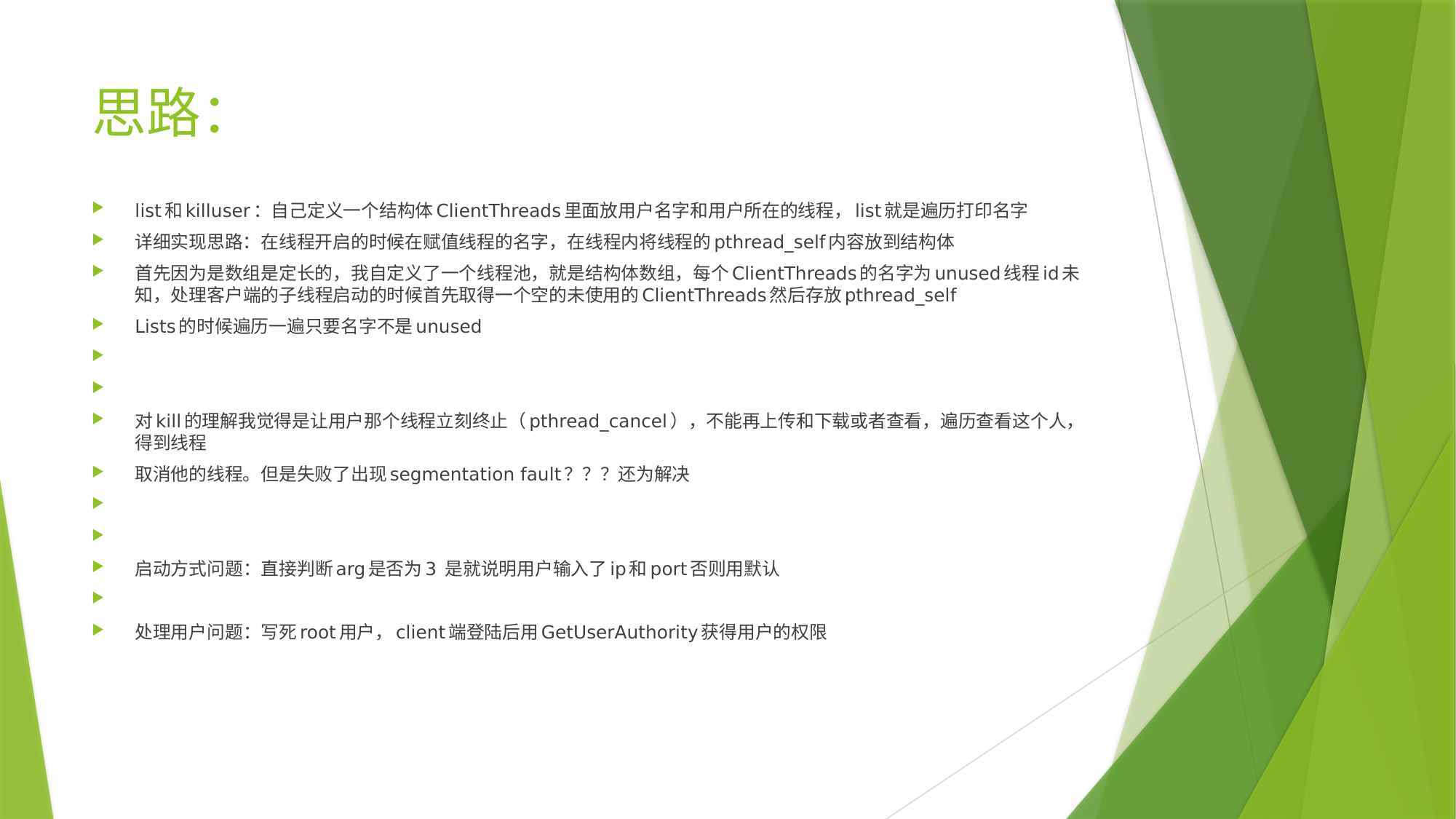

# 思路：
list和killuser：自己定义一个结构体ClientThreads里面放用户名字和用户所在的线程，list就是遍历打印名字
详细实现思路：在线程开启的时候在赋值线程的名字，在线程内将线程的pthread_self内容放到结构体
首先因为是数组是定长的，我自定义了一个线程池，就是结构体数组，每个ClientThreads的名字为unused线程id未知，处理客户端的子线程启动的时候首先取得一个空的未使用的ClientThreads然后存放pthread_self
Lists的时候遍历一遍只要名字不是unused

对kill的理解我觉得是让用户那个线程立刻终止（pthread_cancel），不能再上传和下载或者查看，遍历查看这个人，得到线程
取消他的线程。但是失败了出现segmentation fault？？？还为解决

启动方式问题：直接判断arg是否为3 是就说明用户输入了ip和port否则用默认

处理用户问题：写死root用户，client端登陆后用GetUserAuthority获得用户的权限